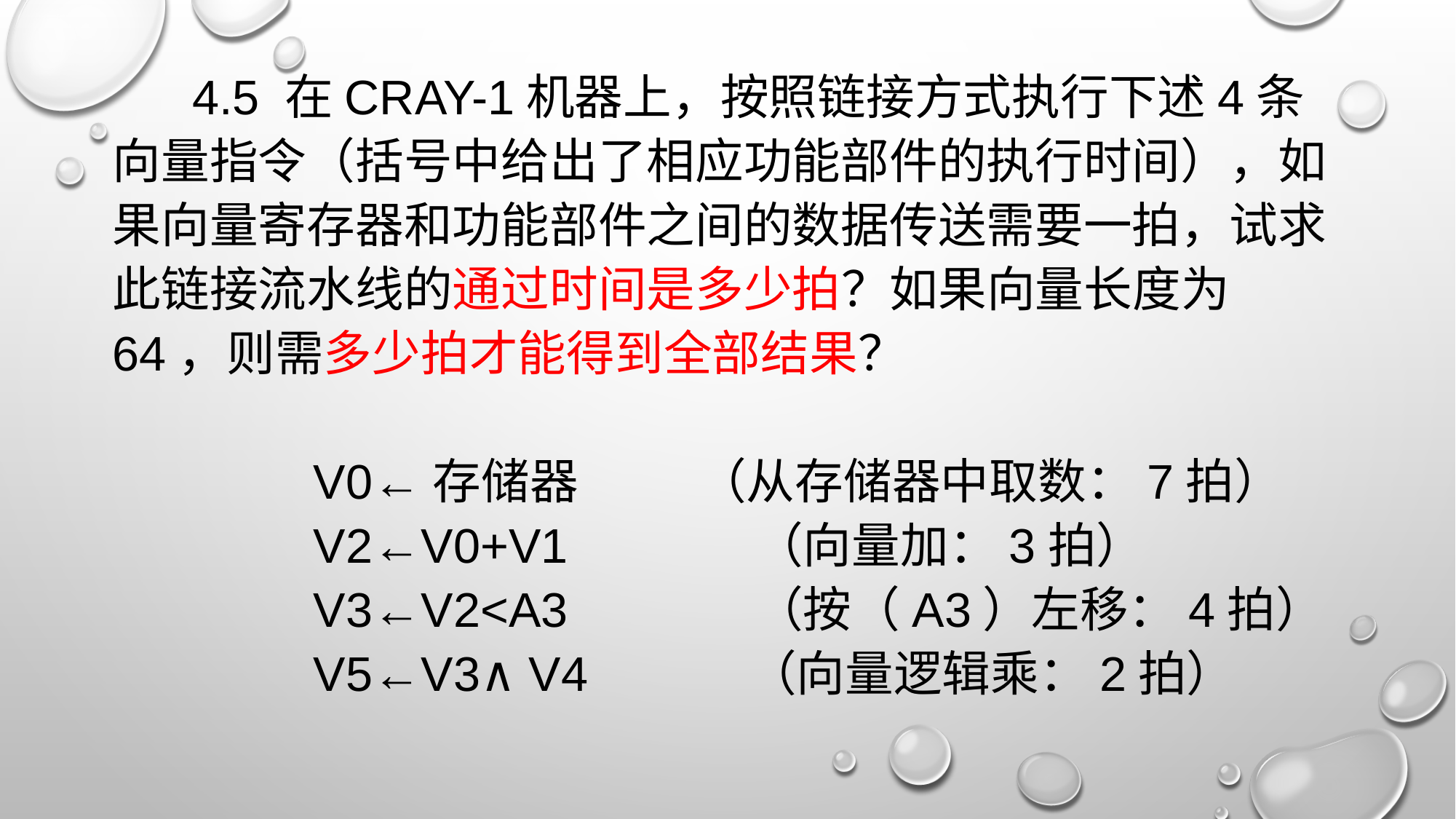

4.5 在CRAY-1机器上，按照链接方式执行下述4条向量指令（括号中给出了相应功能部件的执行时间），如果向量寄存器和功能部件之间的数据传送需要一拍，试求此链接流水线的通过时间是多少拍？如果向量长度为64，则需多少拍才能得到全部结果？

         V0←存储器           （从存储器中取数：7拍）
         V2←V0+V1             （向量加：3拍）
         V3←V2<A3             （按（A3）左移：4拍）
         V5←V3∧V4           （向量逻辑乘：2拍）